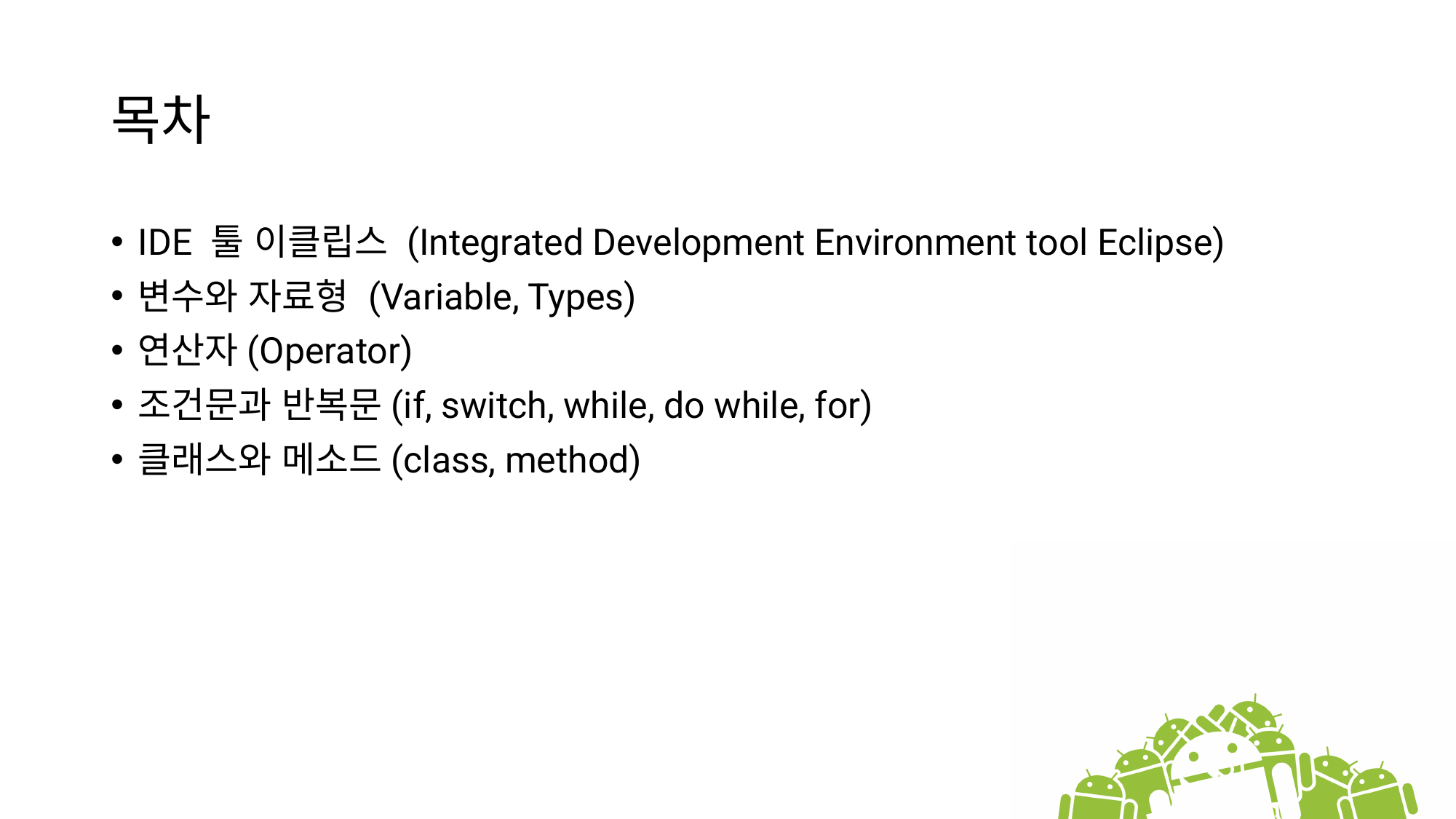

# 목차
IDE 툴 이클립스 (Integrated Development Environment tool Eclipse)
변수와 자료형 (Variable, Types)
연산자(Operator)
조건문과 반복문(if, switch, while, do while, for)
클래스와 메소드(class, method)